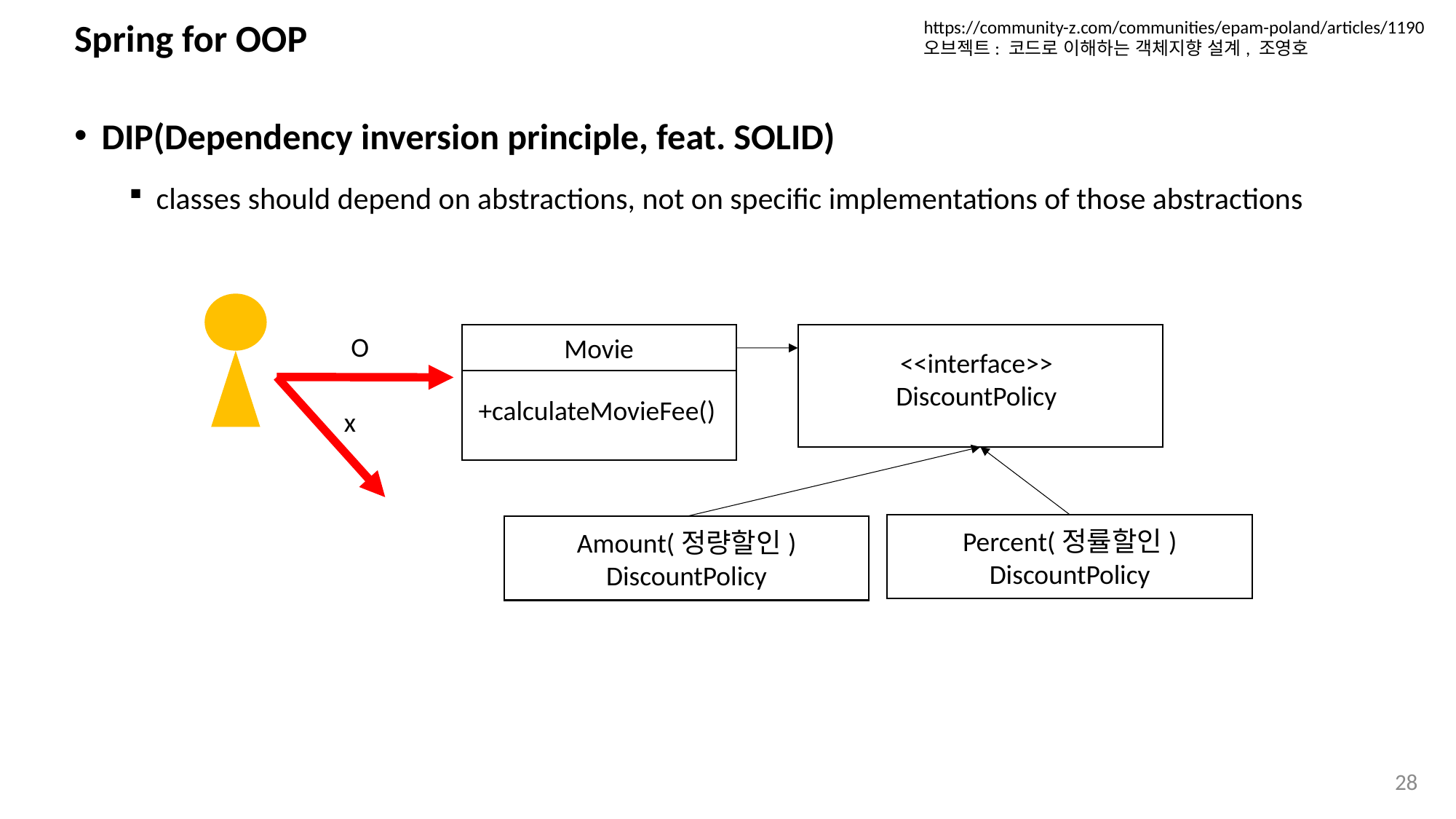

https://community-z.com/communities/epam-poland/articles/1190
오브젝트: 코드로 이해하는 객체지향 설계, 조영호
# Spring for OOP
DIP(Dependency inversion principle, feat. SOLID)
classes should depend on abstractions, not on specific implementations of those abstractions

O
Movie

<<interface>>
DiscountPolicy

+calculateMovieFee()
x
Percent(정률할인)
DiscountPolicy
Amount(정량할인)
DiscountPolicy
28